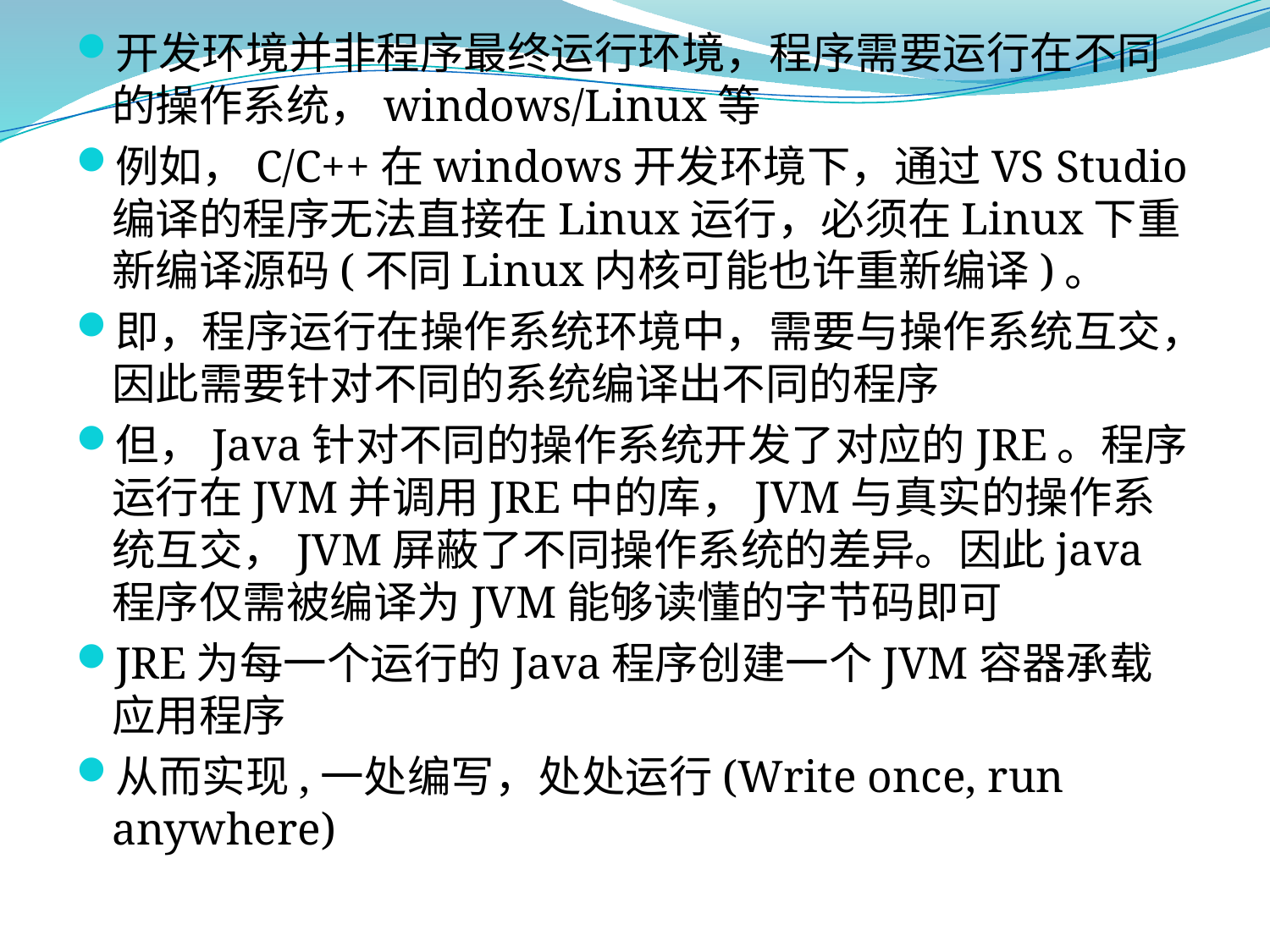

开发环境并非程序最终运行环境，程序需要运行在不同的操作系统，windows/Linux等
例如，C/C++在windows开发环境下，通过VS Studio编译的程序无法直接在Linux运行，必须在Linux下重新编译源码(不同Linux内核可能也许重新编译)。
即，程序运行在操作系统环境中，需要与操作系统互交，因此需要针对不同的系统编译出不同的程序
但，Java针对不同的操作系统开发了对应的JRE。程序运行在JVM并调用JRE中的库，JVM与真实的操作系统互交，JVM屏蔽了不同操作系统的差异。因此java程序仅需被编译为JVM能够读懂的字节码即可
JRE为每一个运行的Java程序创建一个JVM容器承载应用程序
从而实现,一处编写，处处运行(Write once, run anywhere)
9